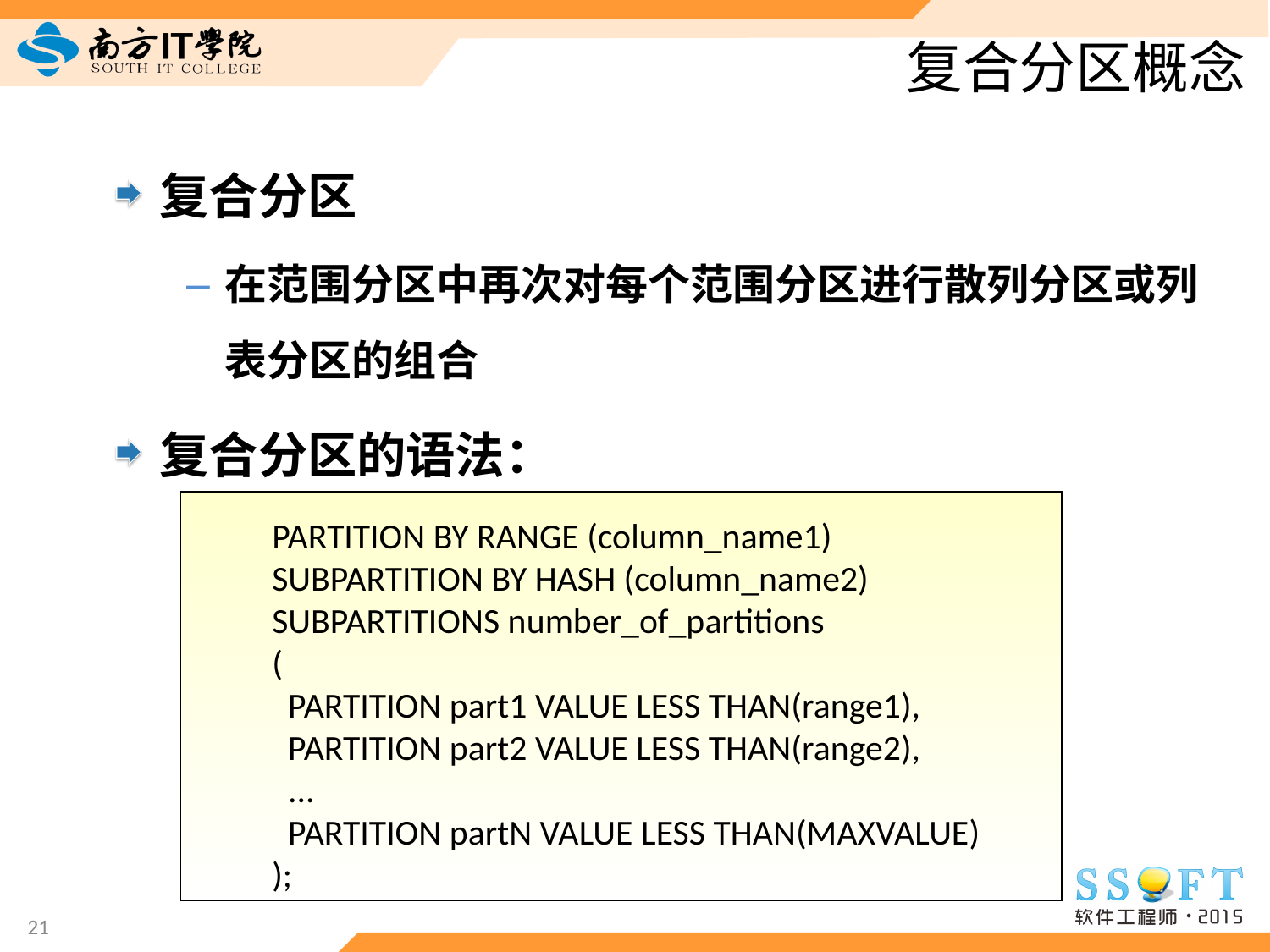

# 复合分区概念
复合分区
在范围分区中再次对每个范围分区进行散列分区或列表分区的组合
复合分区的语法：

PARTITION BY RANGE (column_name1)
SUBPARTITION BY HASH (column_name2)
SUBPARTITIONS number_of_partitions
(
  PARTITION part1 VALUE LESS THAN(range1),
  PARTITION part2 VALUE LESS THAN(range2),
  ...
  PARTITION partN VALUE LESS THAN(MAXVALUE)
);
21